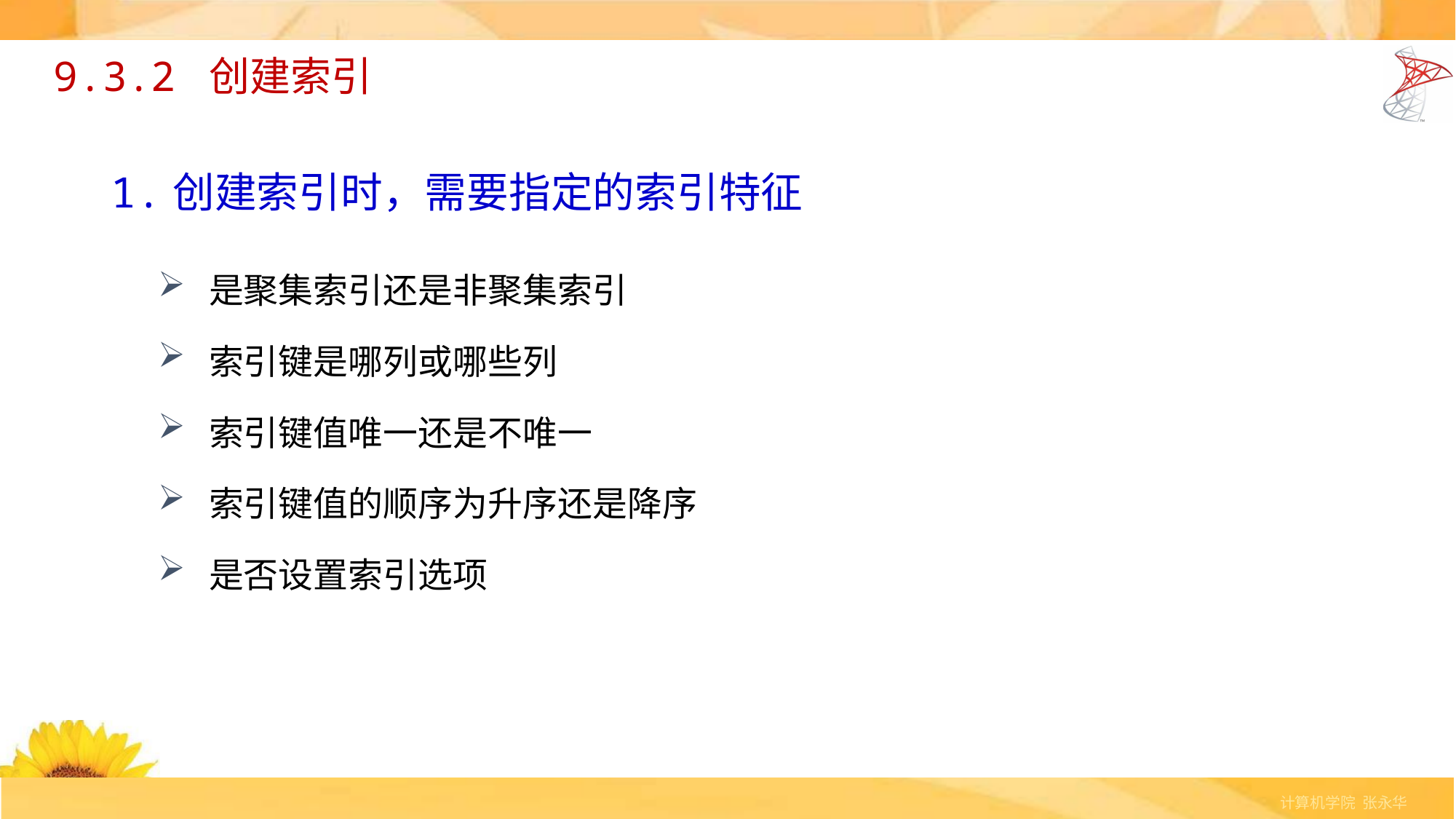

9.3.2 创建索引
# 1.创建索引时，需要指定的索引特征
是聚集索引还是非聚集索引
索引键是哪列或哪些列
索引键值唯一还是不唯一
索引键值的顺序为升序还是降序
是否设置索引选项